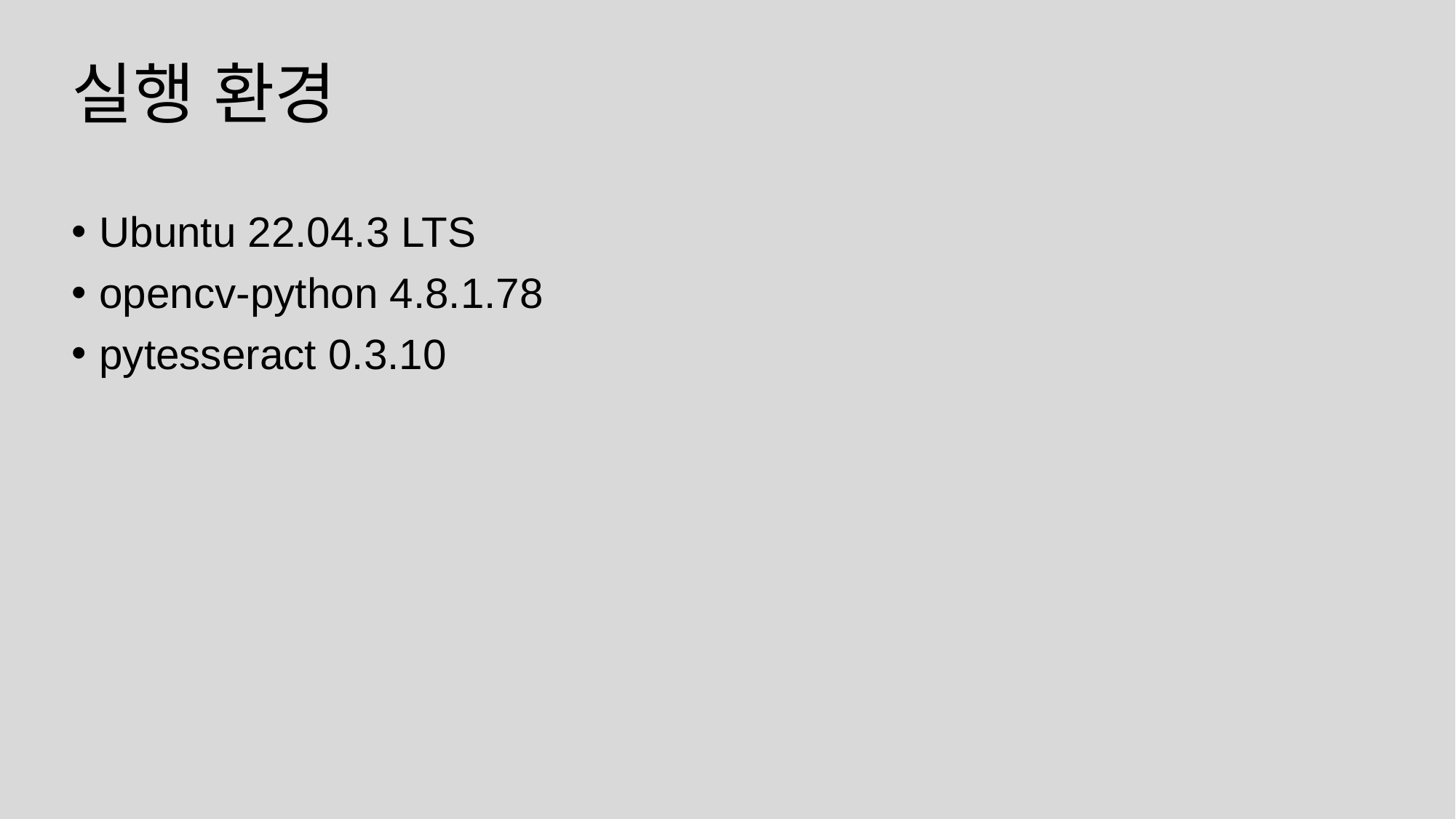

실행 환경
Ubuntu 22.04.3 LTS
opencv-python 4.8.1.78
pytesseract 0.3.10